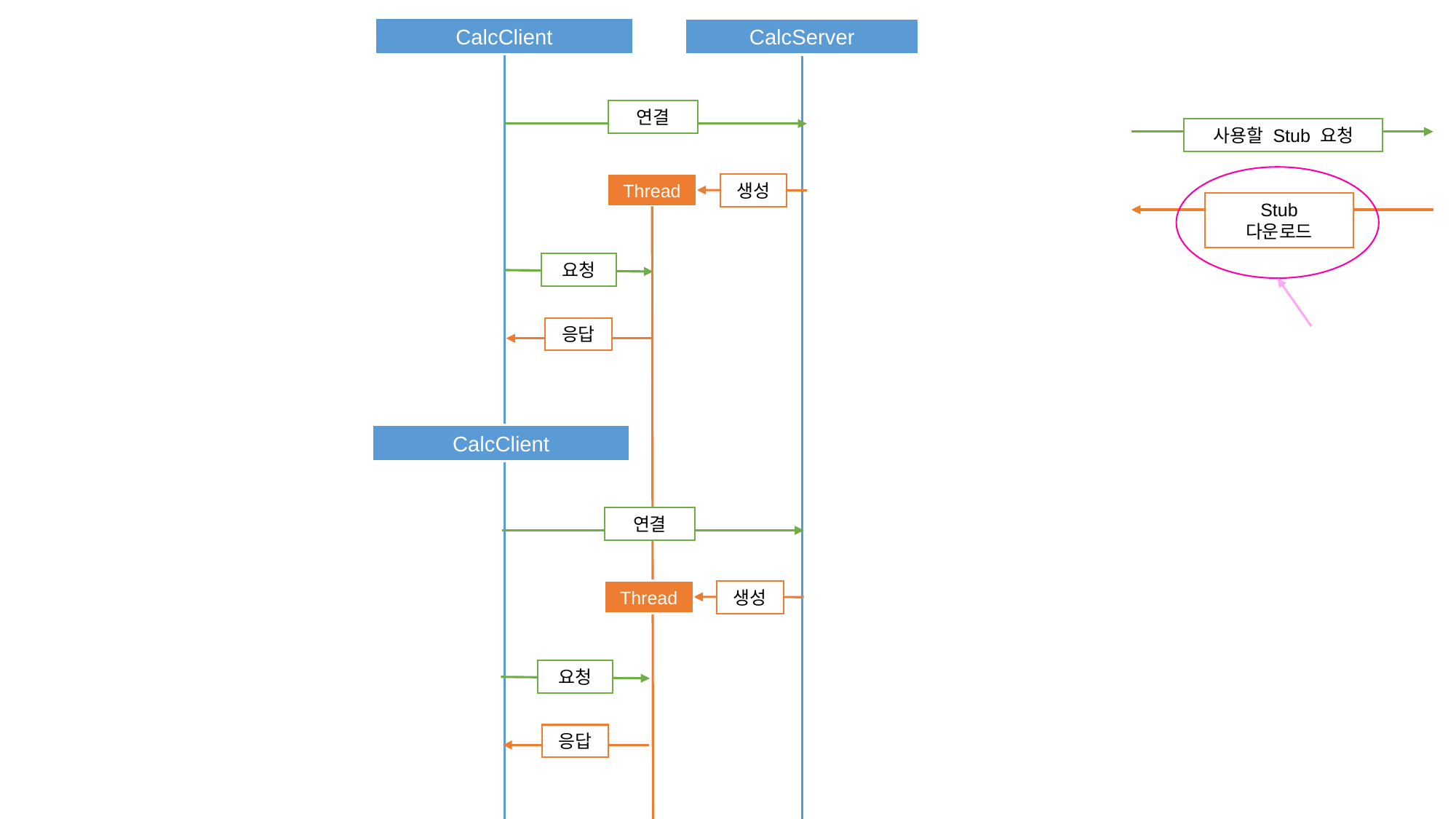

CalcClient
CalcServer
연결
사용할 Stub 요청

Thread
생성
Stub
다운로드
요청
응답
CalcClient
연결
Thread
생성
요청
응답